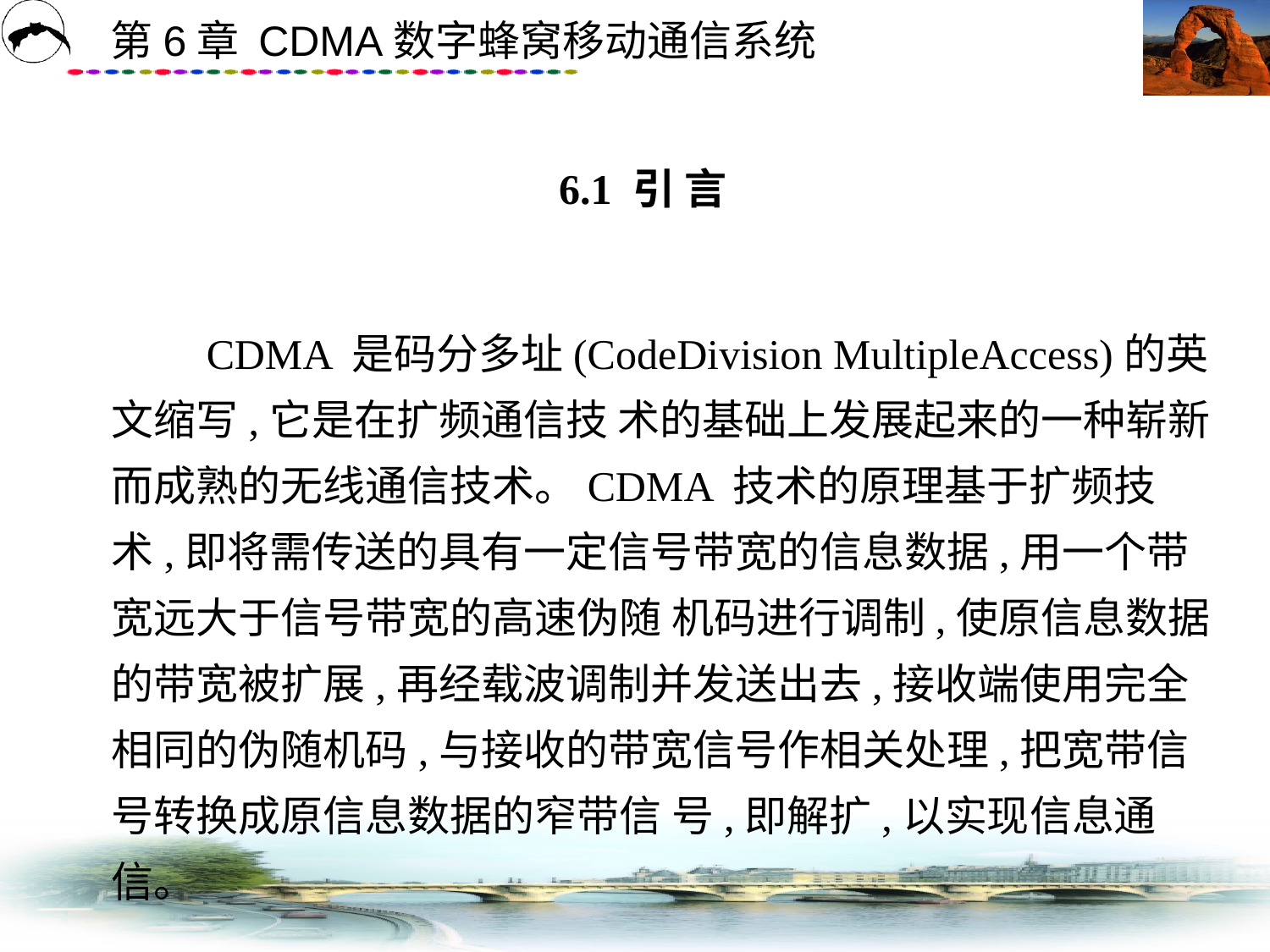

# 6.1 引 言
　　CDMA 是码分多址(CodeDivision MultipleAccess)的英文缩写,它是在扩频通信技 术的基础上发展起来的一种崭新而成熟的无线通信技术。CDMA 技术的原理基于扩频技 术,即将需传送的具有一定信号带宽的信息数据,用一个带宽远大于信号带宽的高速伪随 机码进行调制,使原信息数据的带宽被扩展,再经载波调制并发送出去,接收端使用完全 相同的伪随机码,与接收的带宽信号作相关处理,把宽带信号转换成原信息数据的窄带信 号,即解扩,以实现信息通信。